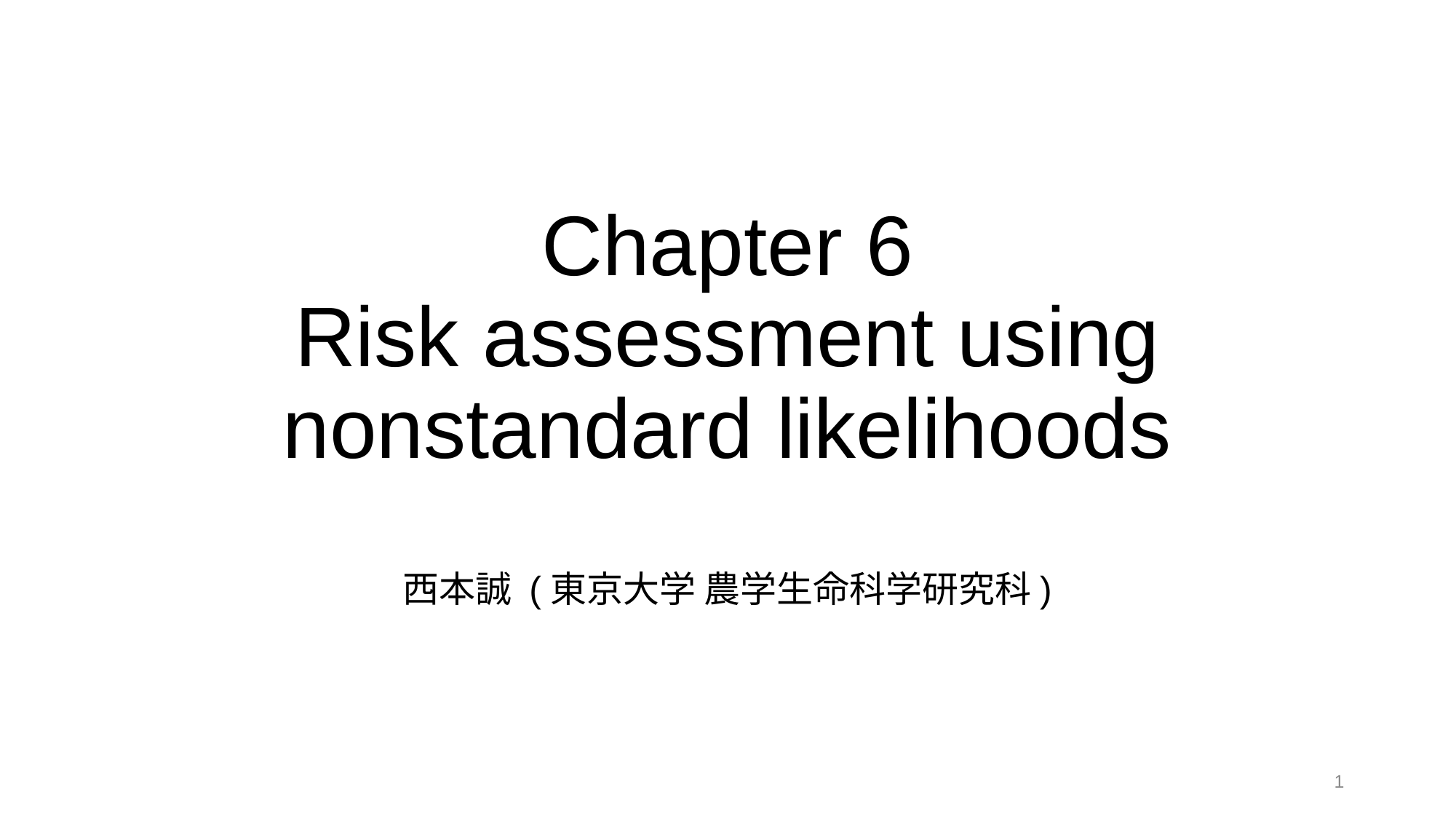

# Chapter 6 Risk assessment using nonstandard likelihoods
西本誠 (東京大学 農学生命科学研究科)
1